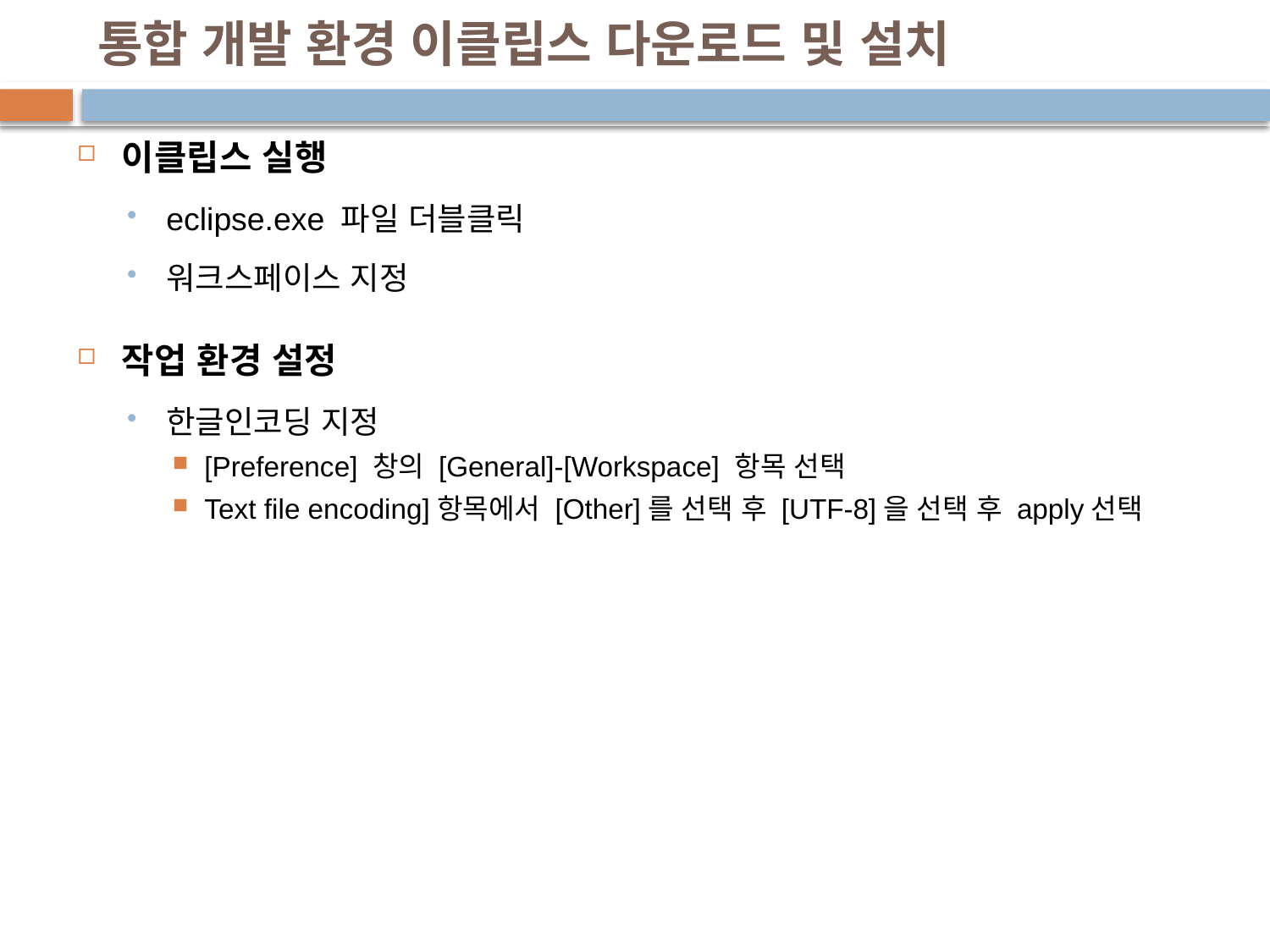

# 통합 개발 환경 이클립스 다운로드 및 설치
이클립스 실행
eclipse.exe 파일 더블클릭
워크스페이스 지정
작업 환경 설정
한글인코딩 지정
[Preference] 창의 [General]-[Workspace] 항목 선택
Text file encoding]항목에서 [Other]를 선택 후 [UTF-8]을 선택 후 apply선택